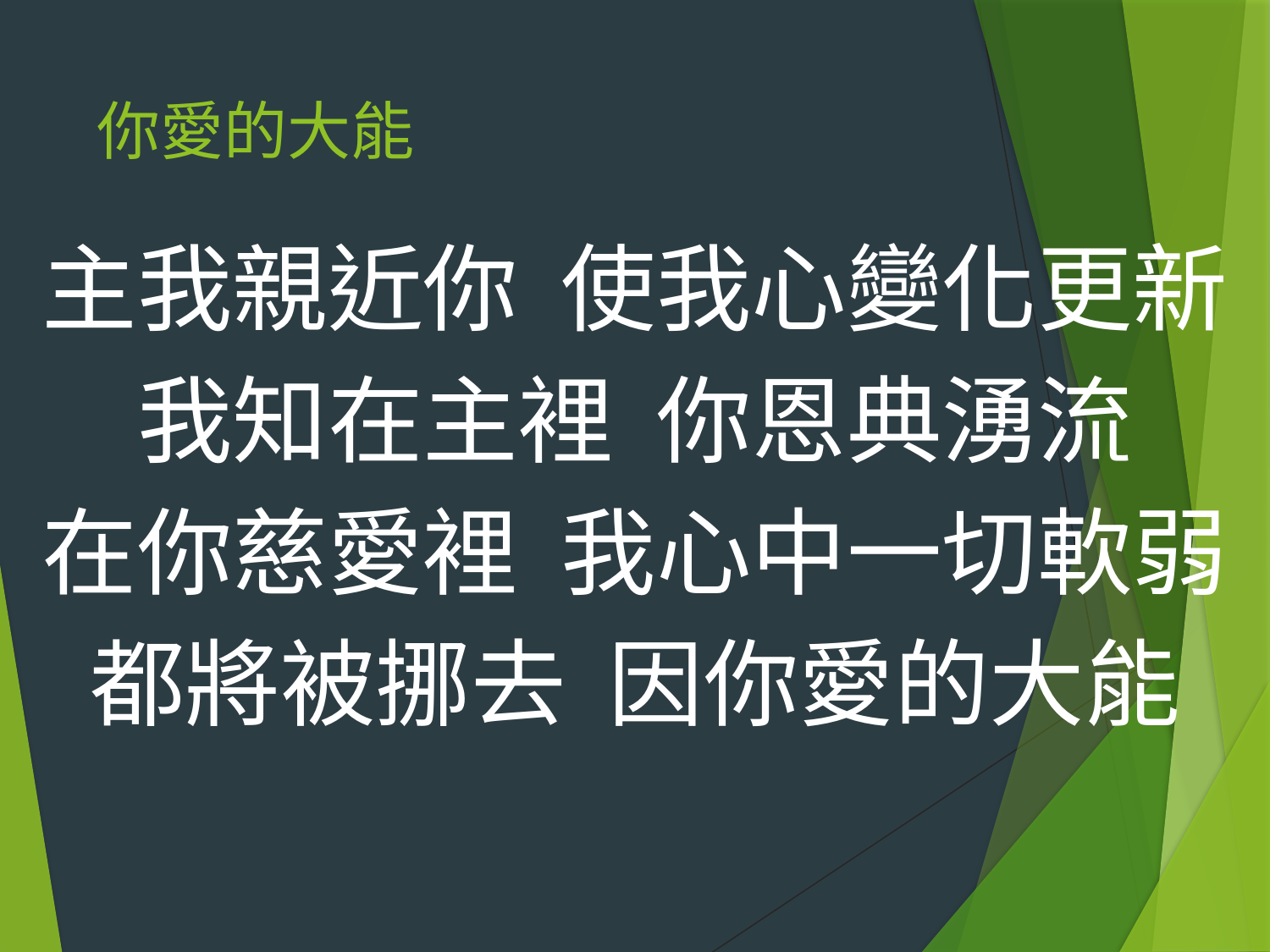

# 你愛的大能
主我親近你  使我心變化更新
我知在主裡  你恩典湧流
在你慈愛裡  我心中一切軟弱
都將被挪去  因你愛的大能